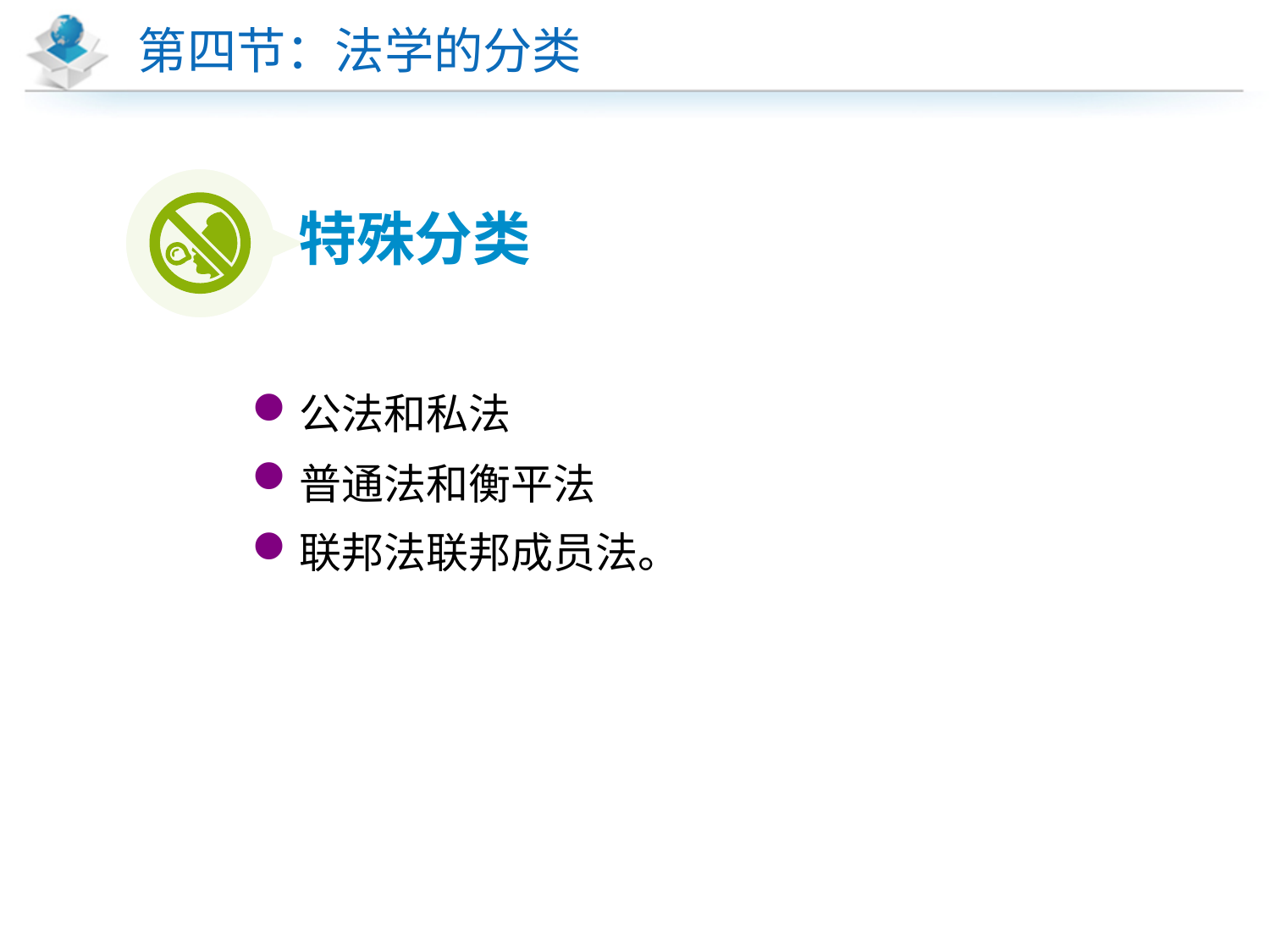

# 第四节：法学的分类

特殊分类
公法和私法
普通法和衡平法
联邦法联邦成员法。
通过对经验事实的观察和分析来建立和检验各种理论命题。